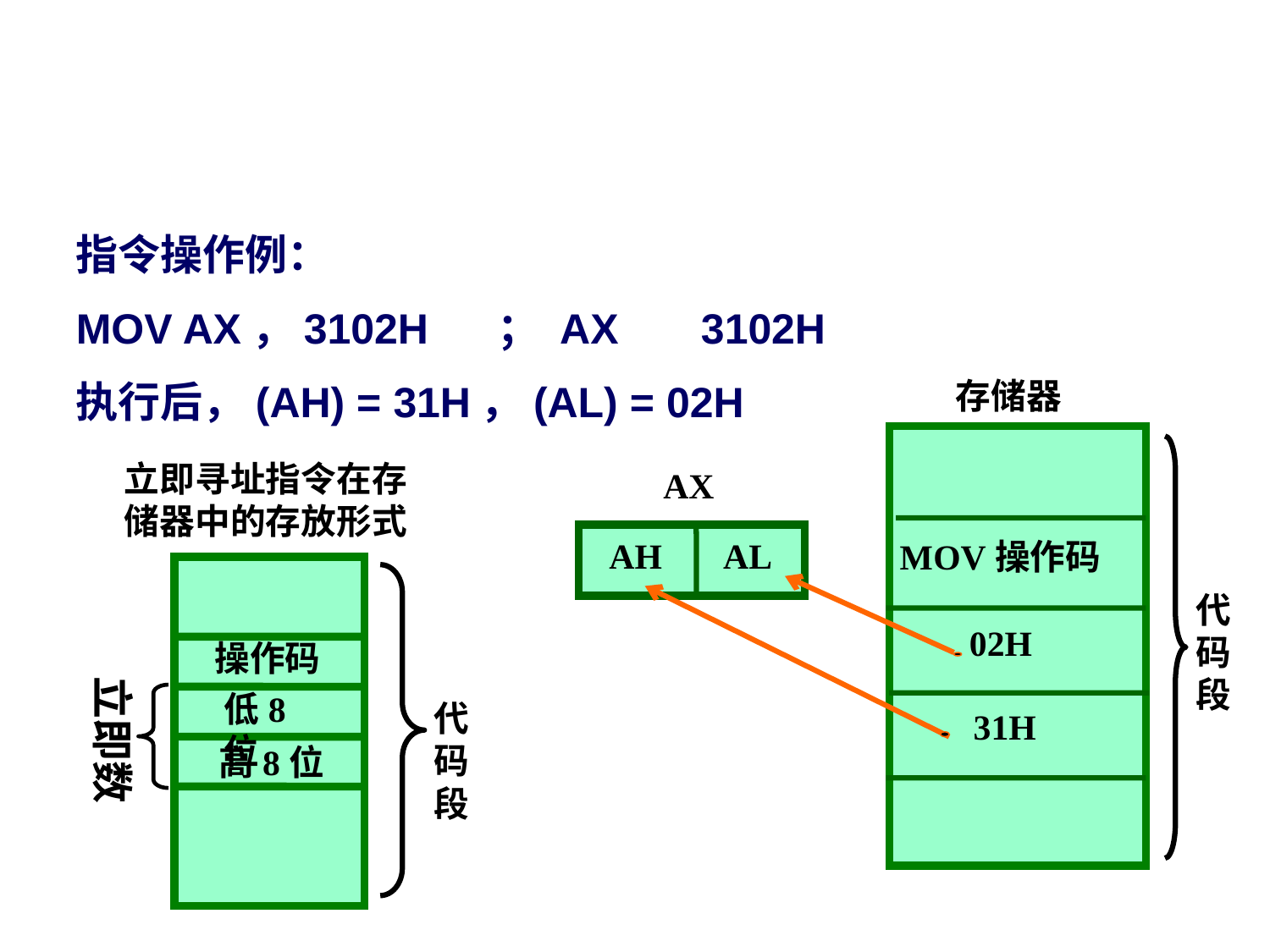

#
指令操作例：
MOV AX，3102H     ； AX       3102H
执行后，(AH) = 31H，(AL) = 02H
存储器

立即寻址指令在存储器中的存放形式
AX

AL
AH
MOV操作码

代码段

02H

操作码
立即数

低8位

代码段
31H

高8位